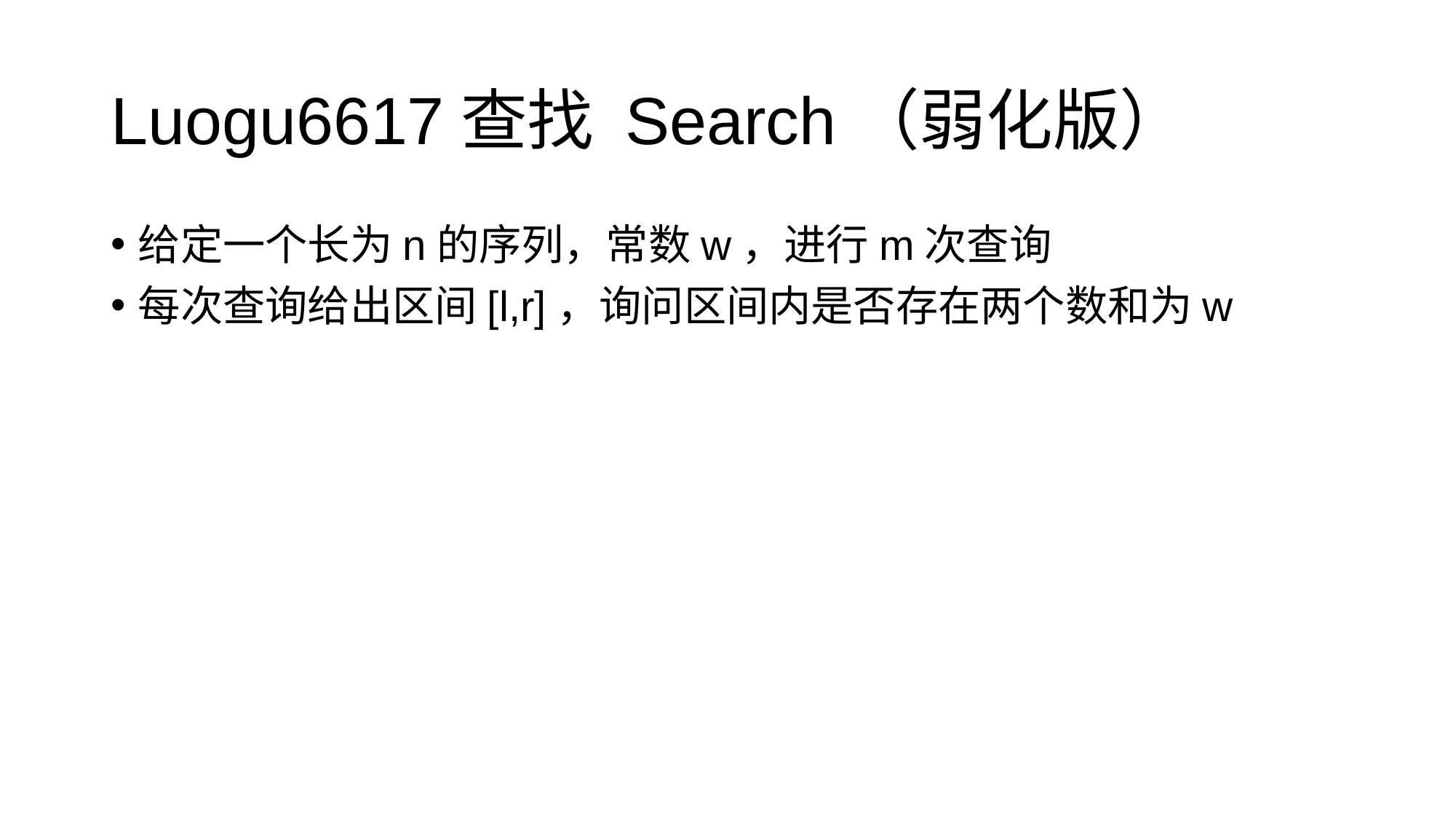

# Luogu6617查找 Search（弱化版）
给定一个长为n的序列，常数w，进行m次查询
每次查询给出区间[l,r]，询问区间内是否存在两个数和为w